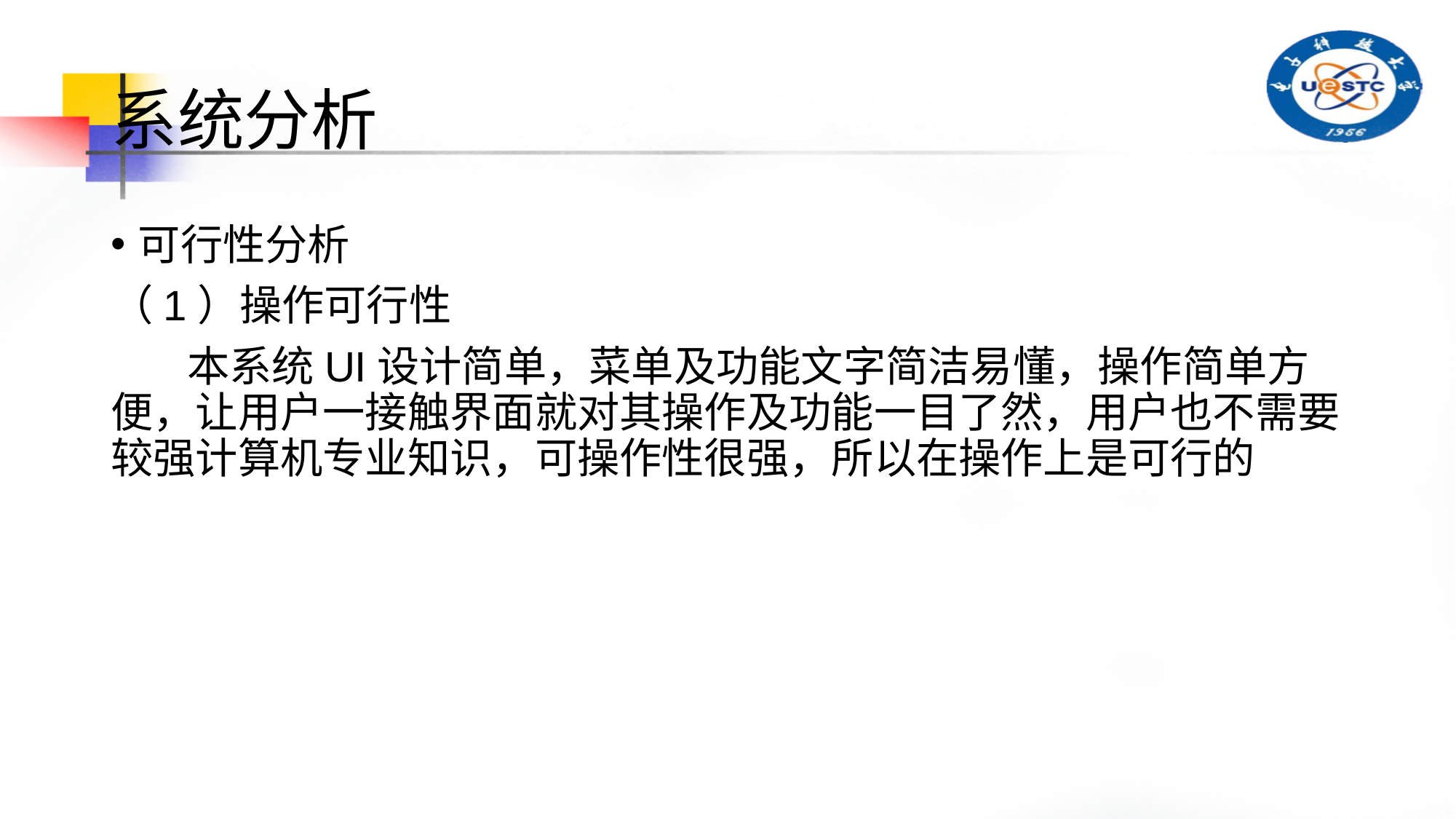

# 系统分析
可行性分析
（1）操作可行性
       本系统UI设计简单，菜单及功能文字简洁易懂，操作简单方 便，让用户一接触界面就对其操作及功能一目了然，用户也不需要 较强计算机专业知识，可操作性很强，所以在操作上是可行的